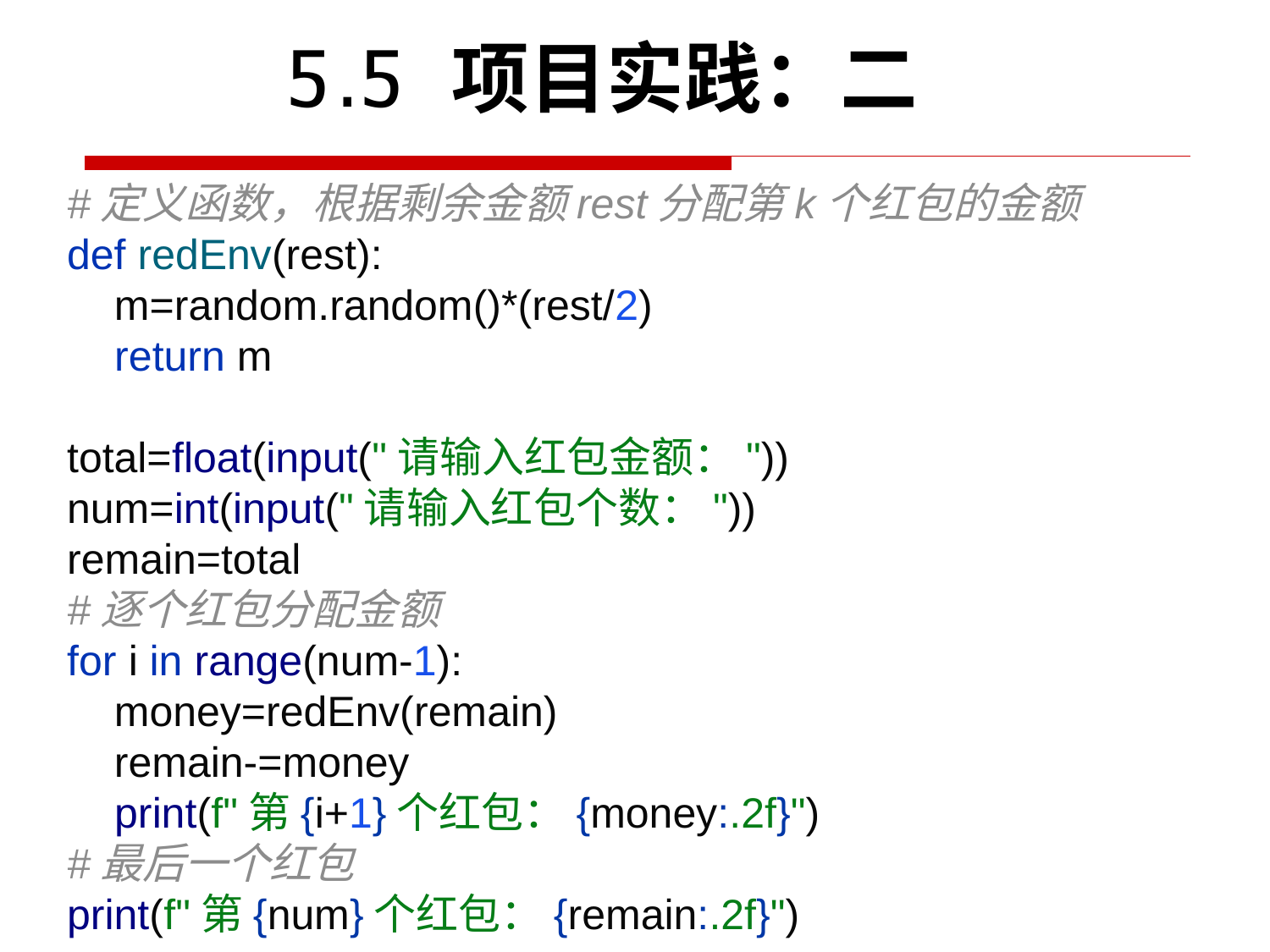

5.5 项目实践：二
#定义函数，根据剩余金额rest分配第k个红包的金额
def redEnv(rest):
    m=random.random()*(rest/2)
    return m
total=float(input("请输入红包金额："))
num=int(input("请输入红包个数："))
remain=total
#逐个红包分配金额
for i in range(num-1):
    money=redEnv(remain)
    remain-=money
    print(f"第{i+1}个红包：{money:.2f}")
#最后一个红包
print(f"第{num}个红包：{remain:.2f}")